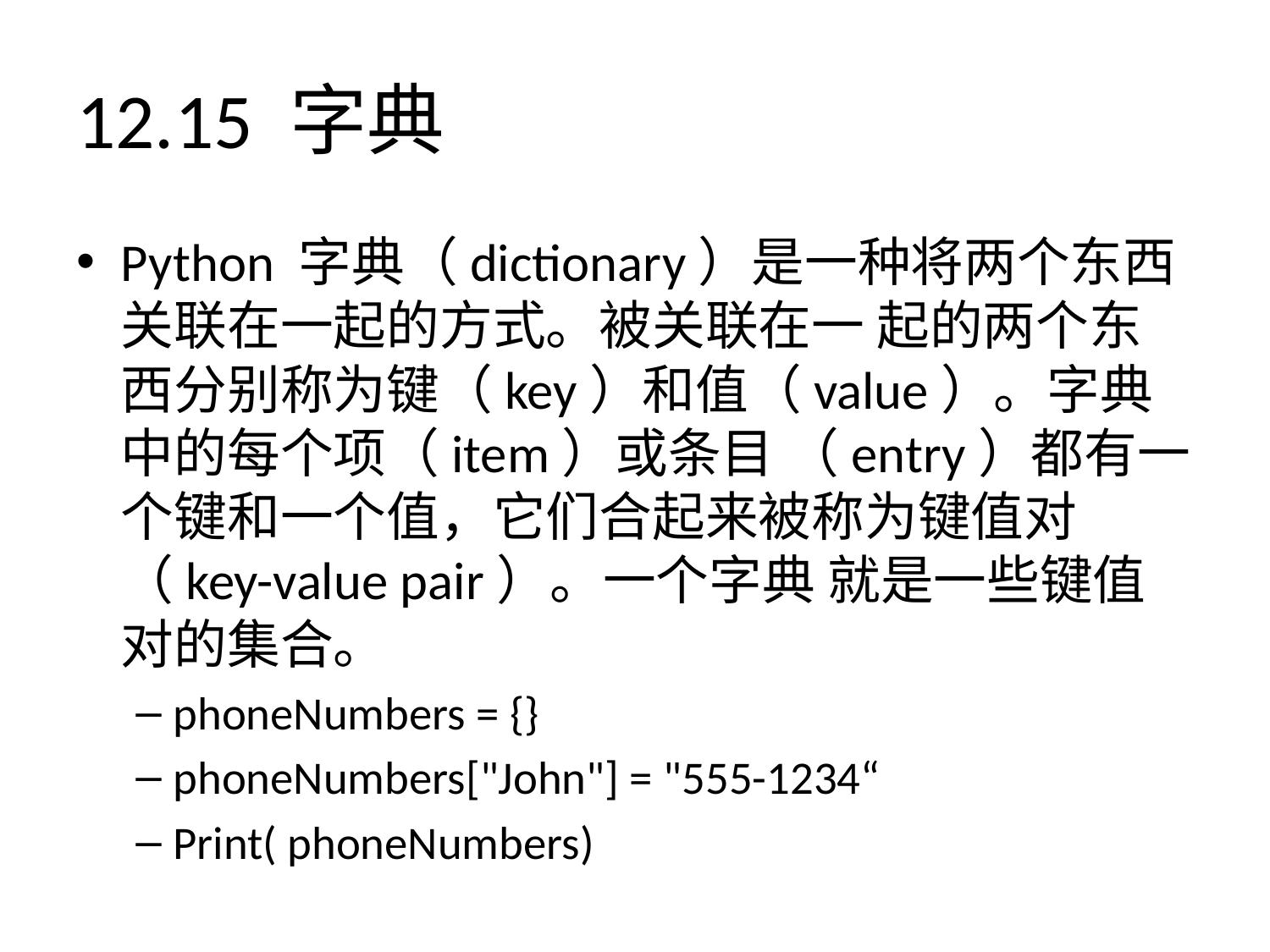

# 12.15 字典
Python 字典（dictionary）是一种将两个东西关联在一起的方式。被关联在一 起的两个东西分别称为键（key）和值（value）。字典中的每个项（item）或条目 （entry）都有一个键和一个值，它们合起来被称为键值对（key-value pair）。一个字典 就是一些键值对的集合。
phoneNumbers = {}
phoneNumbers["John"] = "555-1234“
Print( phoneNumbers)